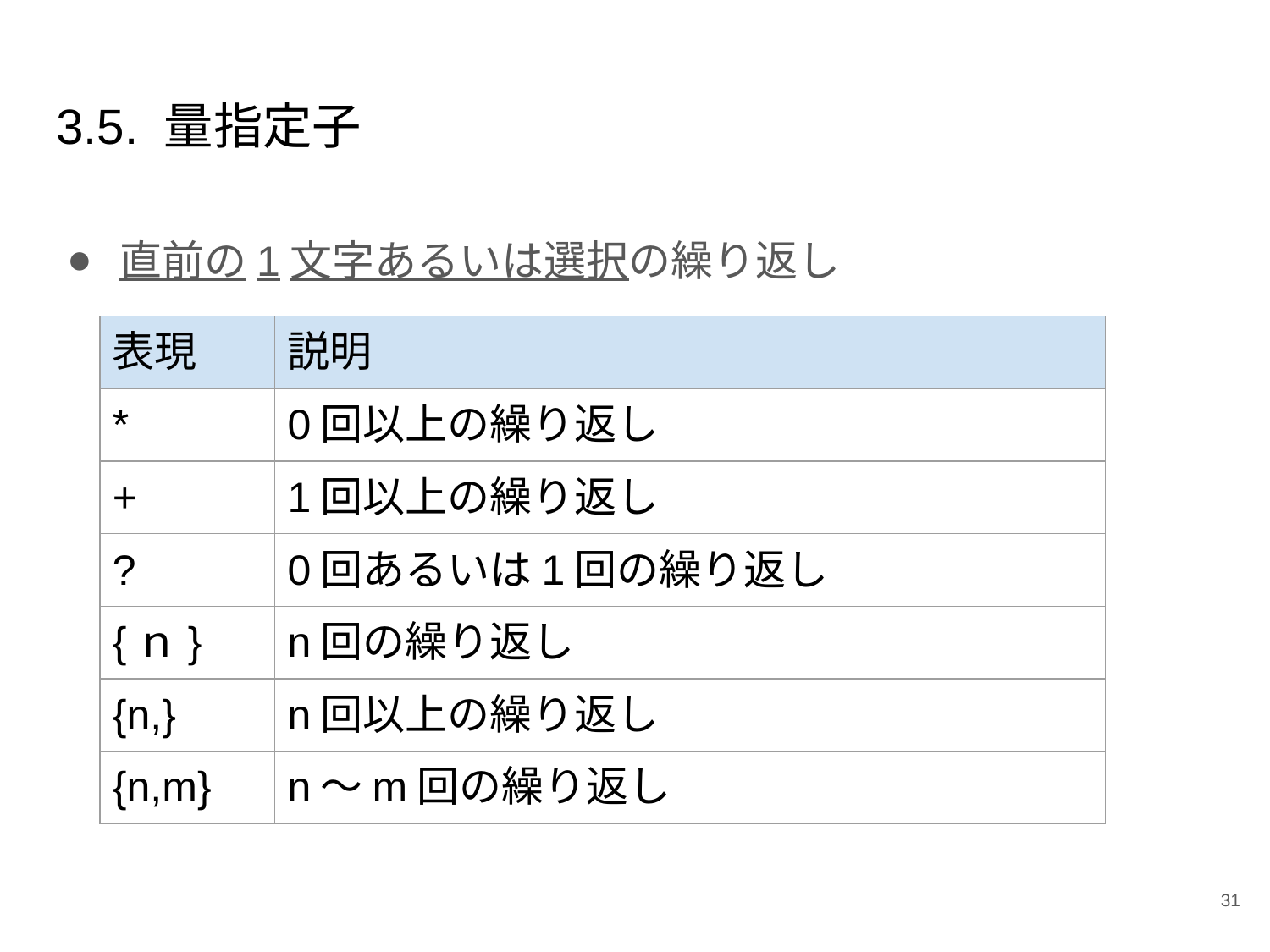

# 3.5. 量指定子
直前の1文字あるいは選択の繰り返し

| 表現 | 説明 |
| --- | --- |
| \* | 0回以上の繰り返し |
| + | 1回以上の繰り返し |
| ? | 0回あるいは1回の繰り返し |
| {ｎ} | n回の繰り返し |
| {n,} | n回以上の繰り返し |
| {n,m} | n～m回の繰り返し |
31